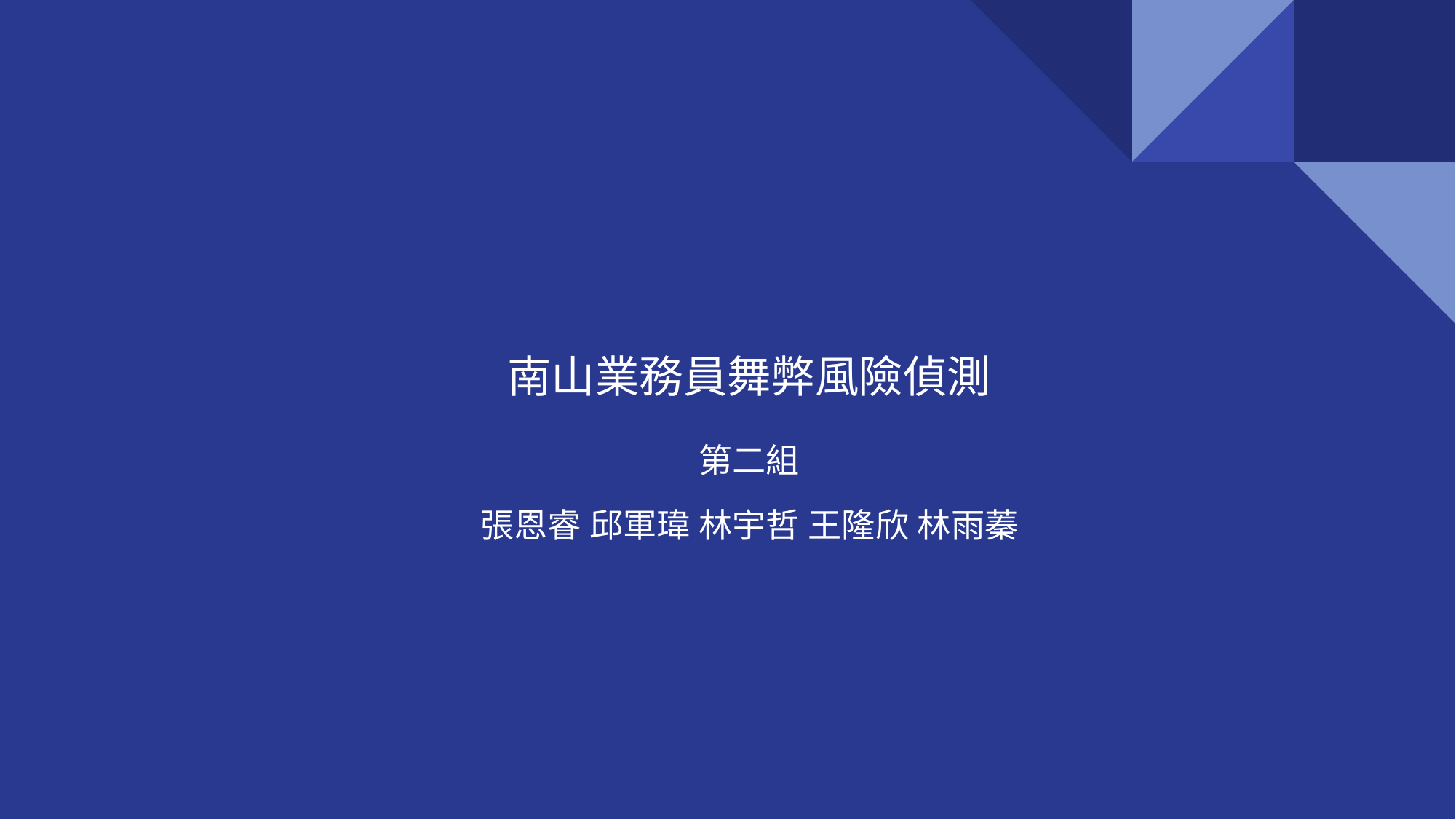

# 南山業務員舞弊風險偵測
第二組

張恩睿 邱軍瑋 林宇哲 王隆欣 林雨蓁